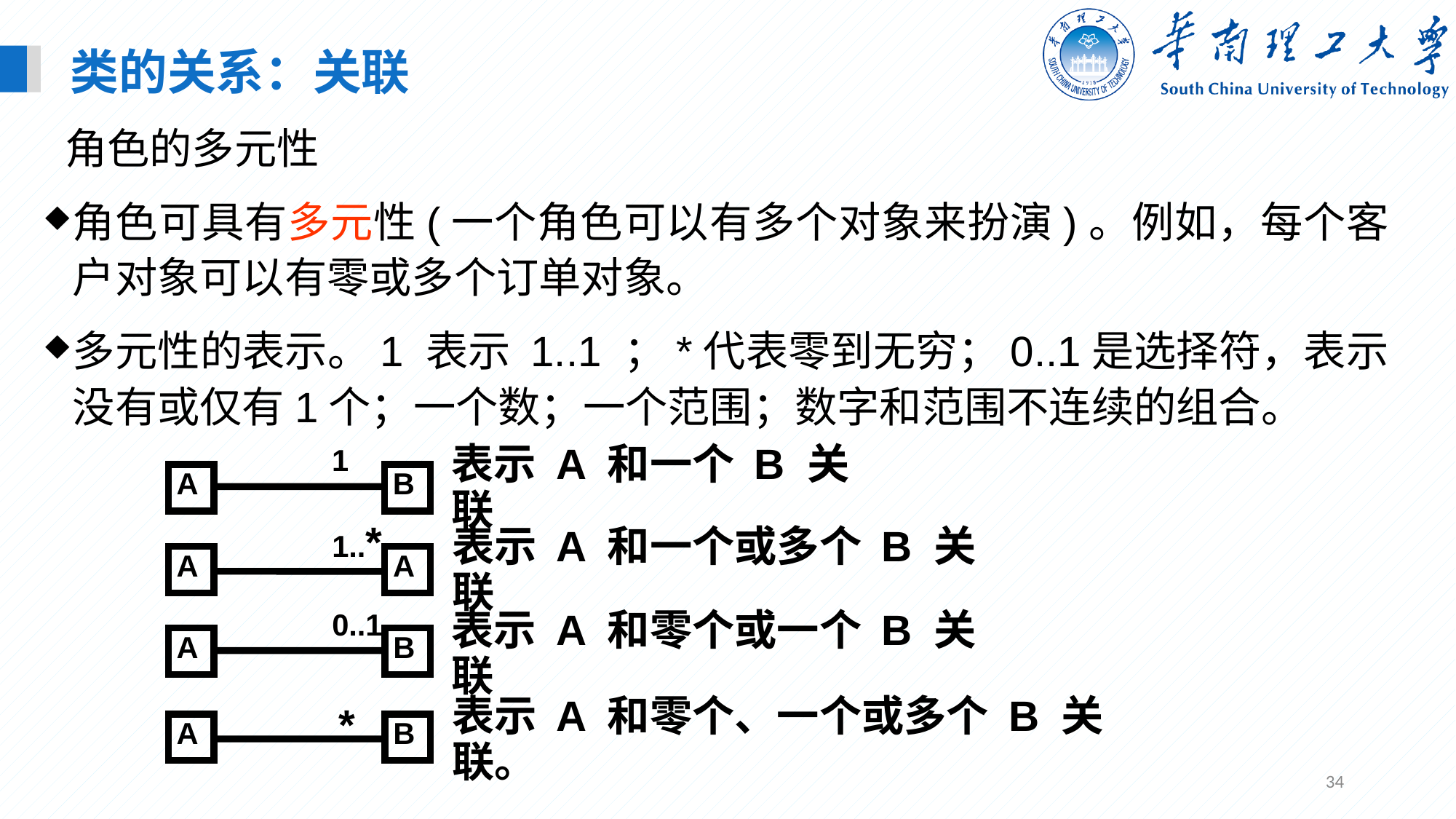

类的关系：关联
 角色的多元性
角色可具有多元性(一个角色可以有多个对象来扮演)。例如，每个客户对象可以有零或多个订单对象。
多元性的表示。1 表示 1..1 ；*代表零到无穷；0..1是选择符，表示没有或仅有1个；一个数；一个范围；数字和范围不连续的组合。
1
表示 A 和一个 B 关联
 A
 B

1..*
表示 A 和一个或多个 B 关联
 A
 A

0..1
表示 A 和零个或一个 B 关联
 A
 B

  *
表示 A 和零个、一个或多个 B 关联。
 A
 B

34